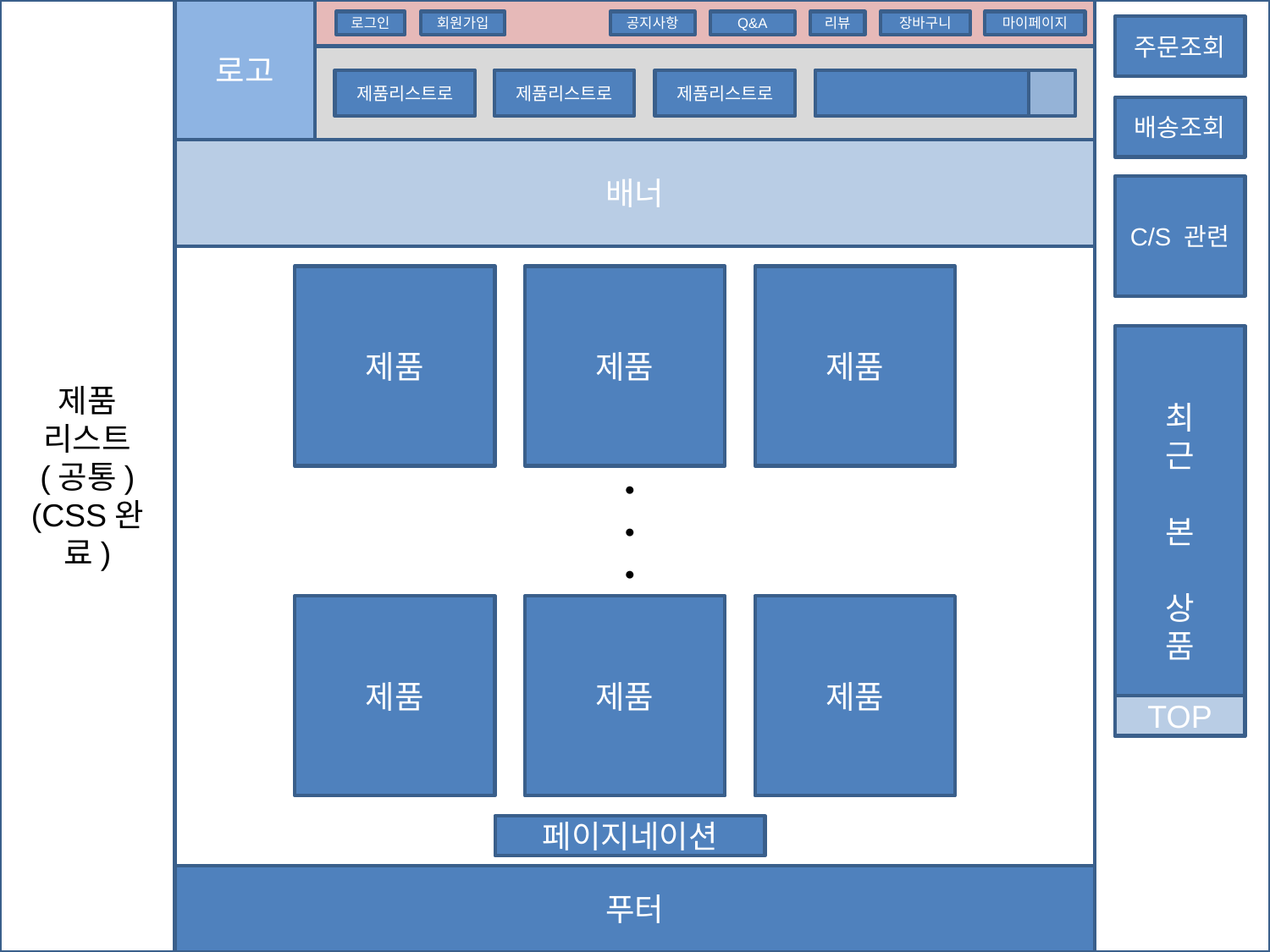

제품
리스트
(공통)
(CSS완료)

로고

로그인
회원가입
공지사항
Q&A
리뷰
장바구니
마이페이지
제품리스트로
제품리스트로
제품리스트로

주문조회

배송조회
배너
C/S 관련
제품
제품
제품
최
근

본

상
품
●

●

●
제품
제품
제품
TOP
페이지네이션
푸터